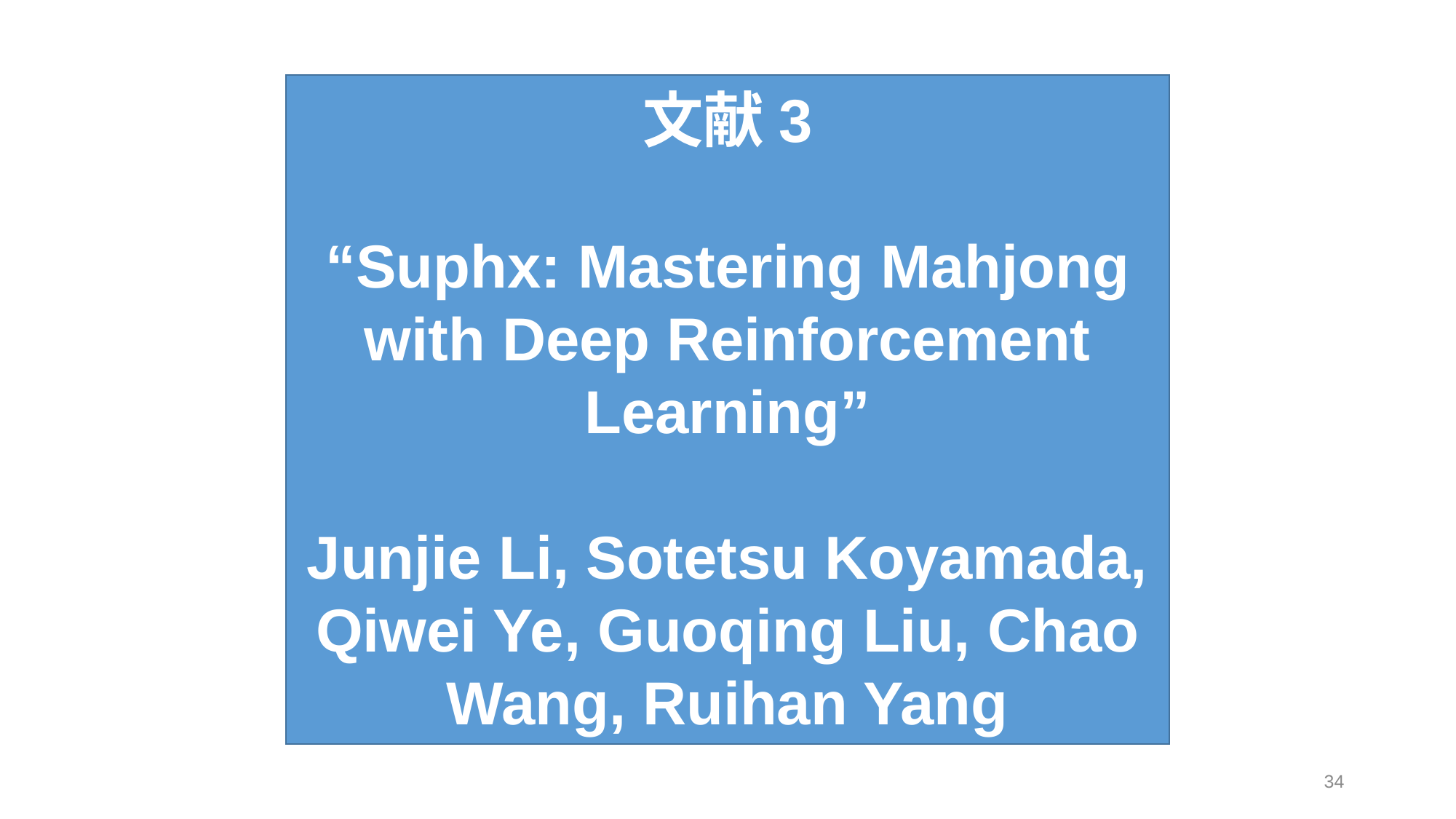

文献3

“Suphx: Mastering Mahjong with Deep Reinforcement Learning”

Junjie Li, Sotetsu Koyamada, Qiwei Ye, Guoqing Liu, Chao Wang, Ruihan Yang
34